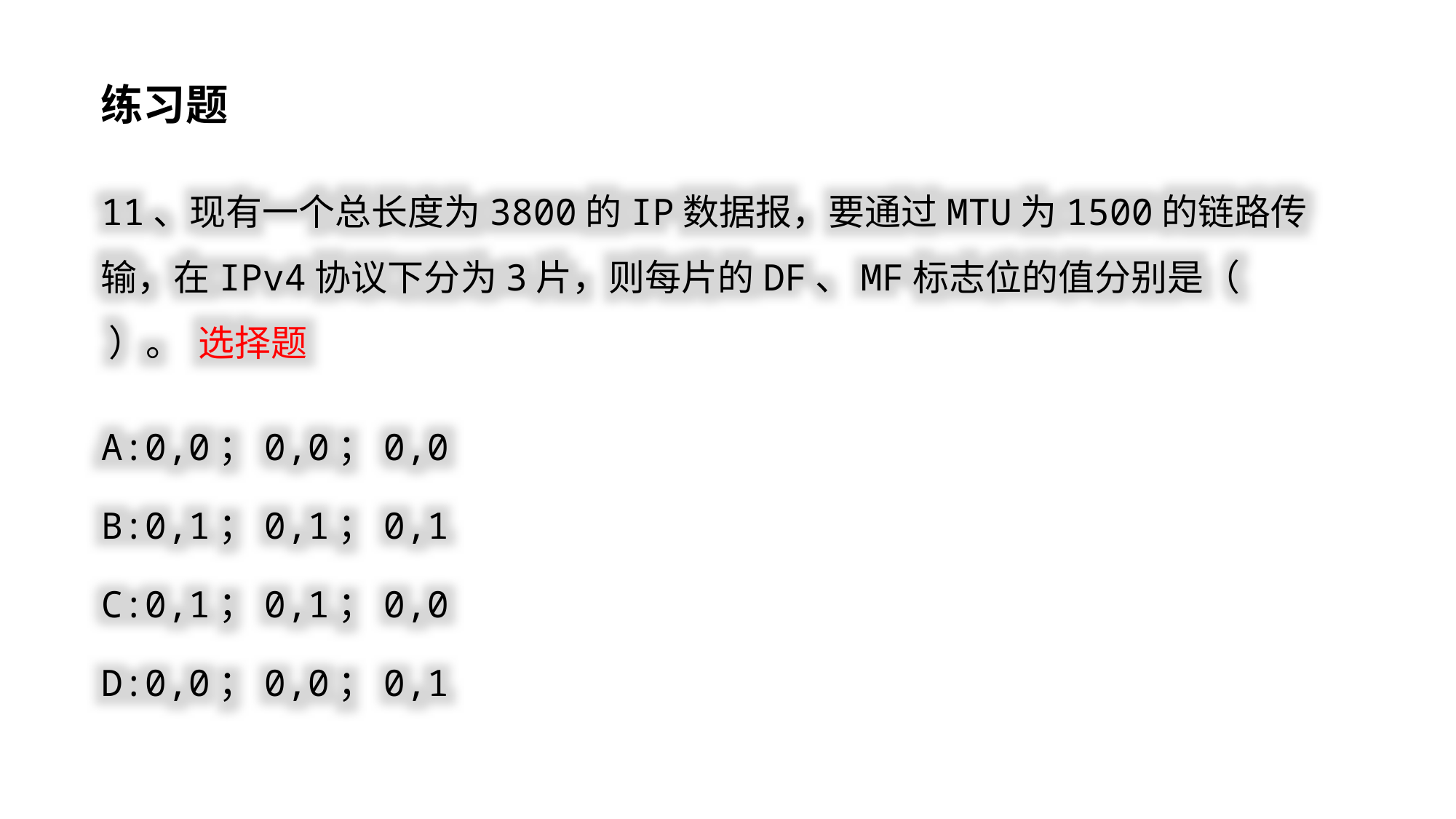

练习题
11、现有一个总长度为3800的IP数据报，要通过MTU为1500的链路传输，在IPv4协议下分为3片，则每片的DF、MF标志位的值分别是（      ）。  选择题

A:0,0；0,0；0,0

B:0,1；0,1；0,1

C:0,1；0,1；0,0

D:0,0；0,0；0,1